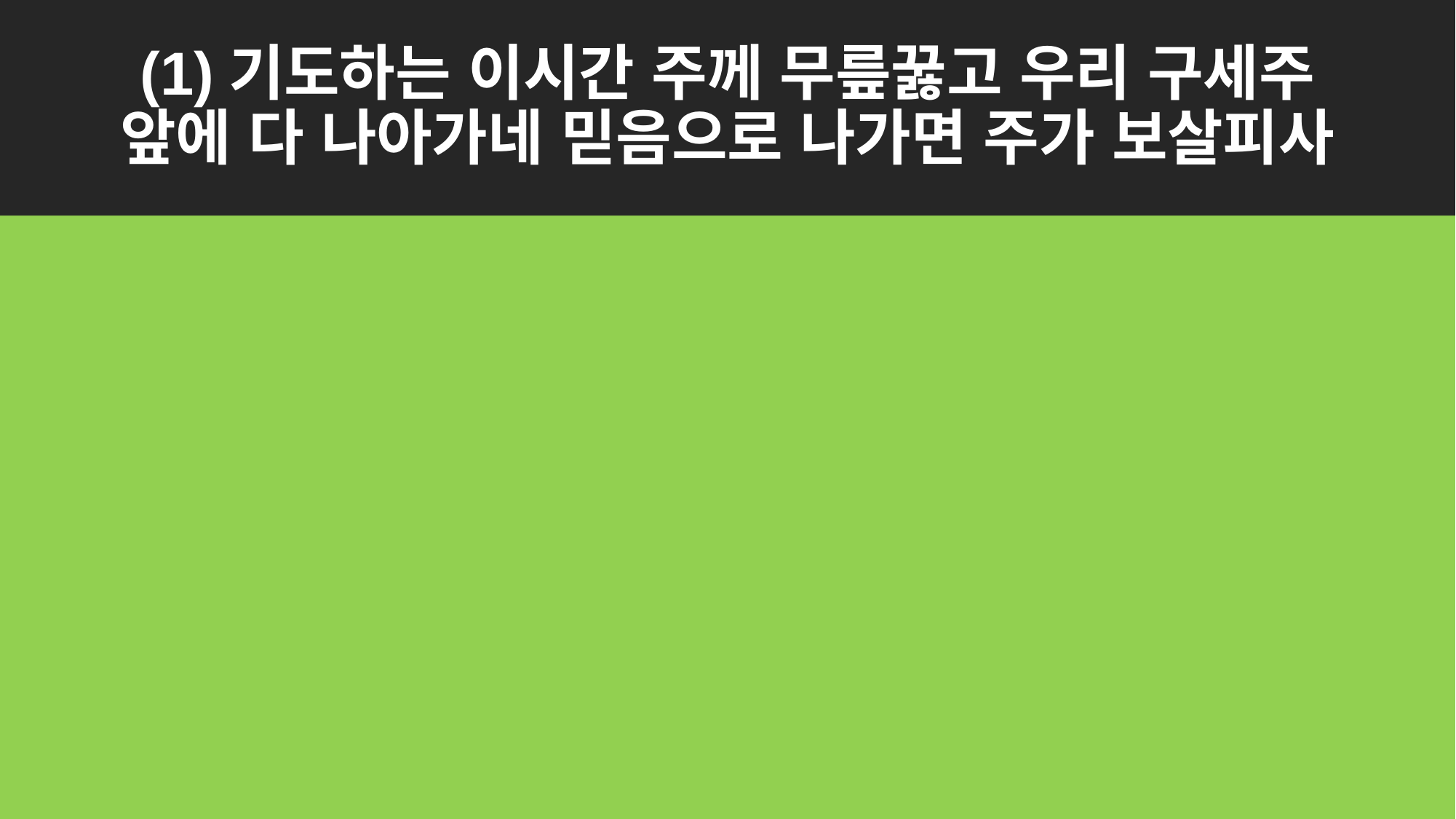

# (1)기도하는 이시간 주께 무릎꿇고 우리 구세주
앞에 다 나아가네 믿음으로 나가면 주가 보살피사